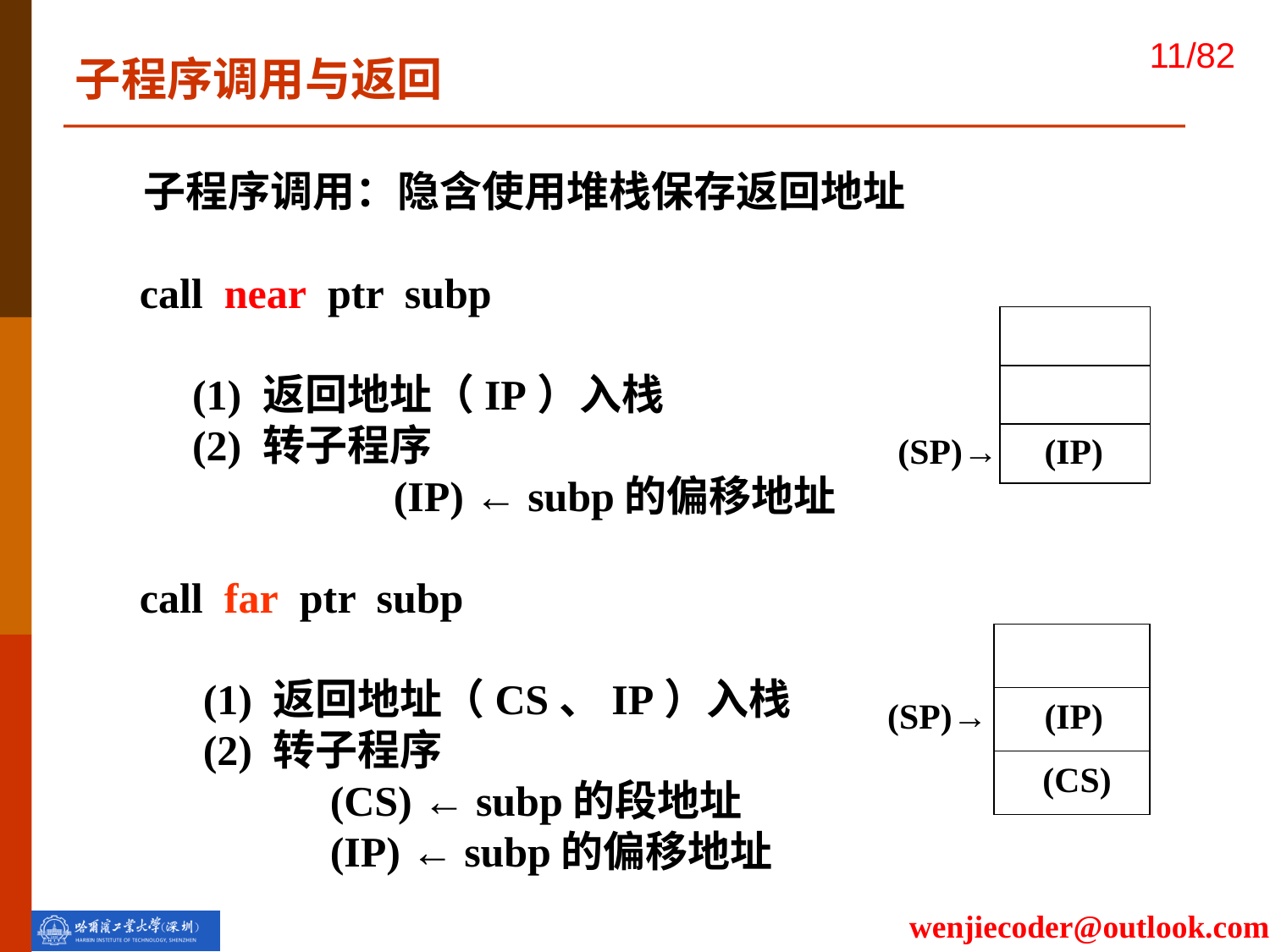

子程序调用与返回
      子程序调用：隐含使用堆栈保存返回地址

call  near  ptr  subp

     (1) 返回地址（IP）入栈
     (2) 转子程序
     		(IP) ← subp的偏移地址

call  far  ptr  subp

(1) 返回地址（CS、IP）入栈
(2) 转子程序
           		(CS) ← subp的段地址
		(IP) ← subp的偏移地址

(SP)→
 (IP)

(SP)→

 (IP)

  (CS)